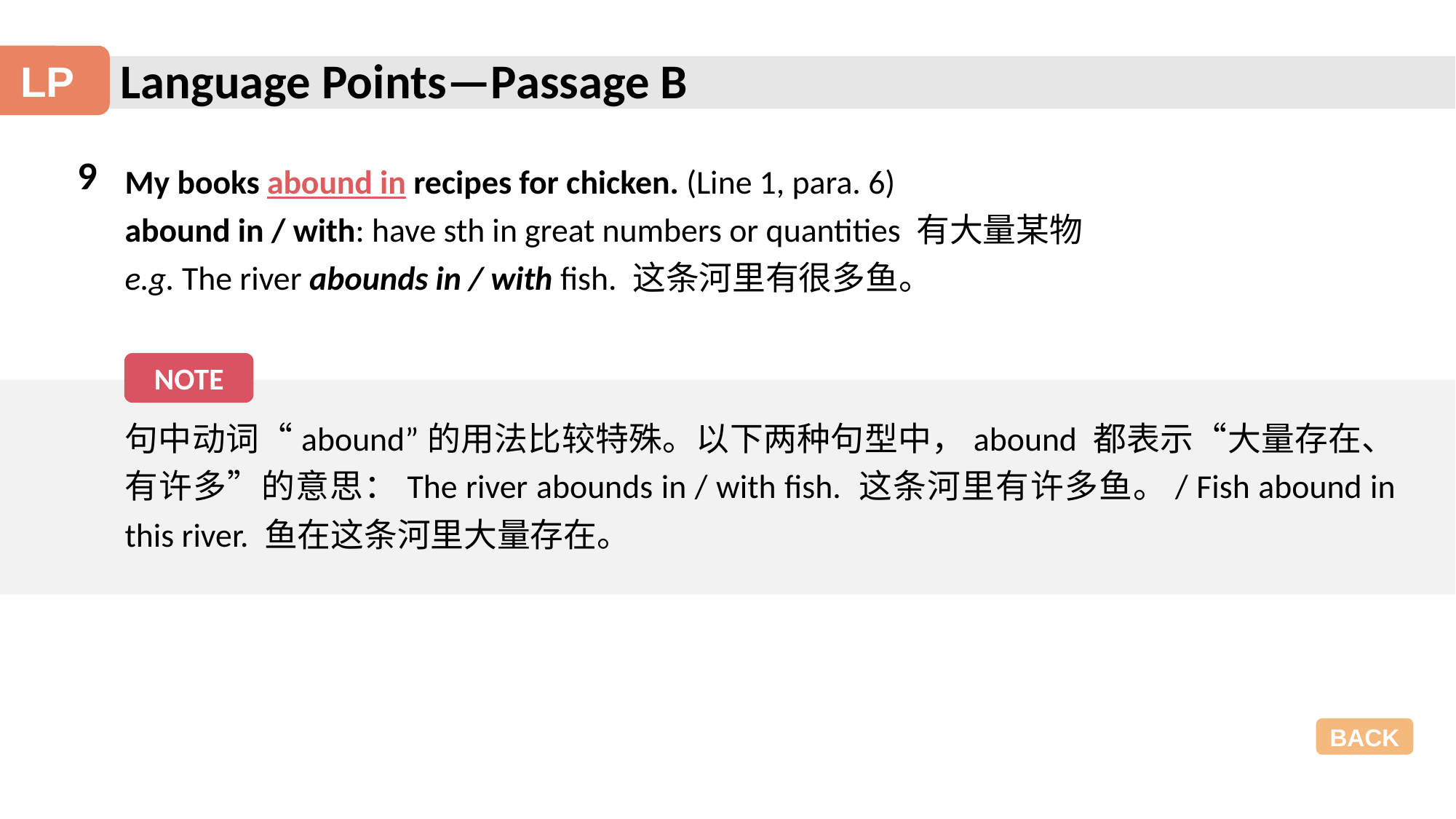

Language Points—Passage B
LP

9
My books abound in recipes for chicken. (Line 1, para. 6)
abound in / with: have sth in great numbers or quantities 有大量某物
e.g. The river abounds in / with fish. 这条河里有很多鱼。
NOTE

句中动词“abound”的用法比较特殊。以下两种句型中，abound 都表示“大量存在、有许多”的意思：The river abounds in / with fish. 这条河里有许多鱼。/ Fish abound in this river. 鱼在这条河里大量存在。
BACK